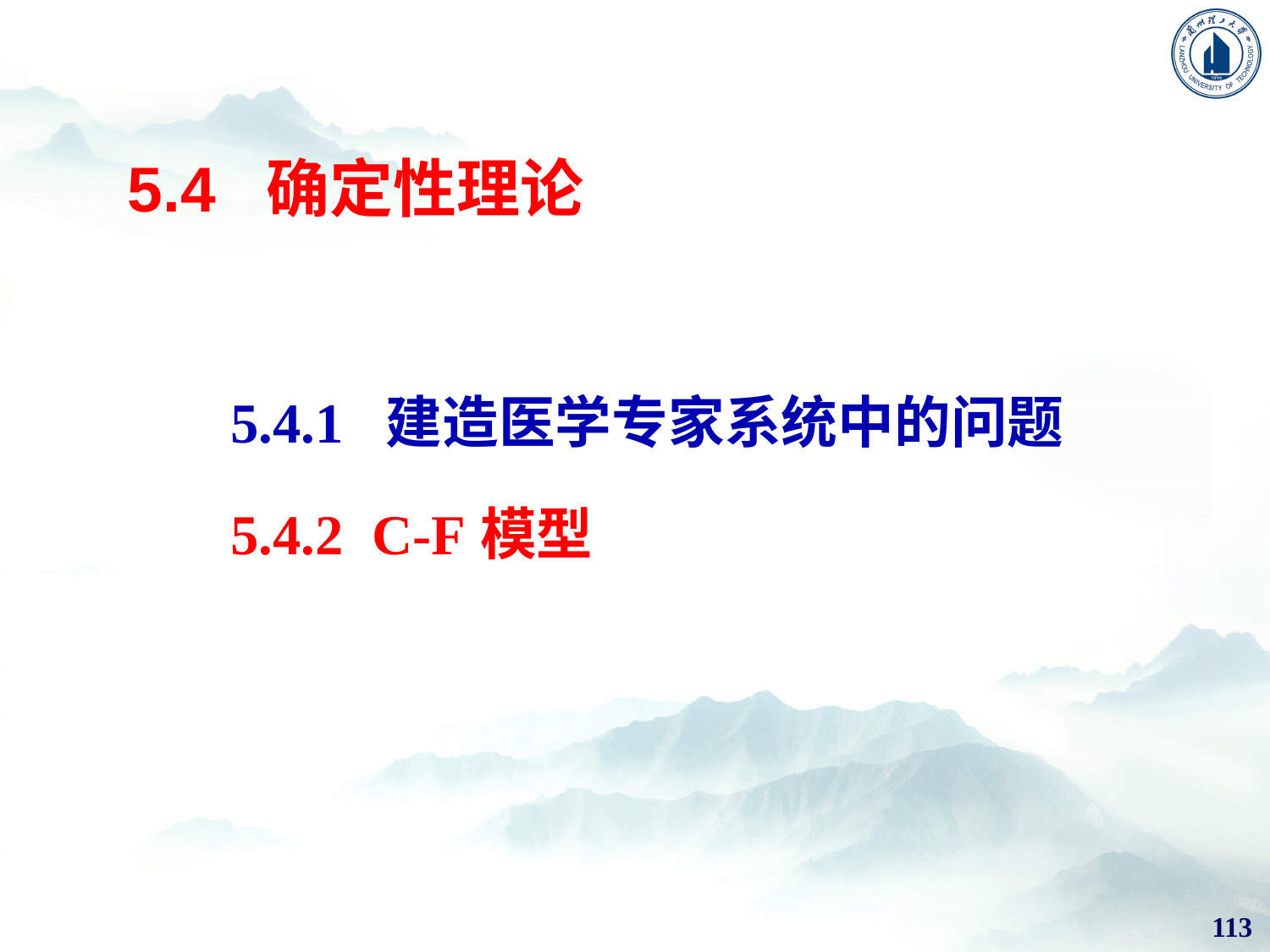

# 5.4  确定性理论
5.4.1  建造医学专家系统中的问题
5.4.2  C-F模型

113